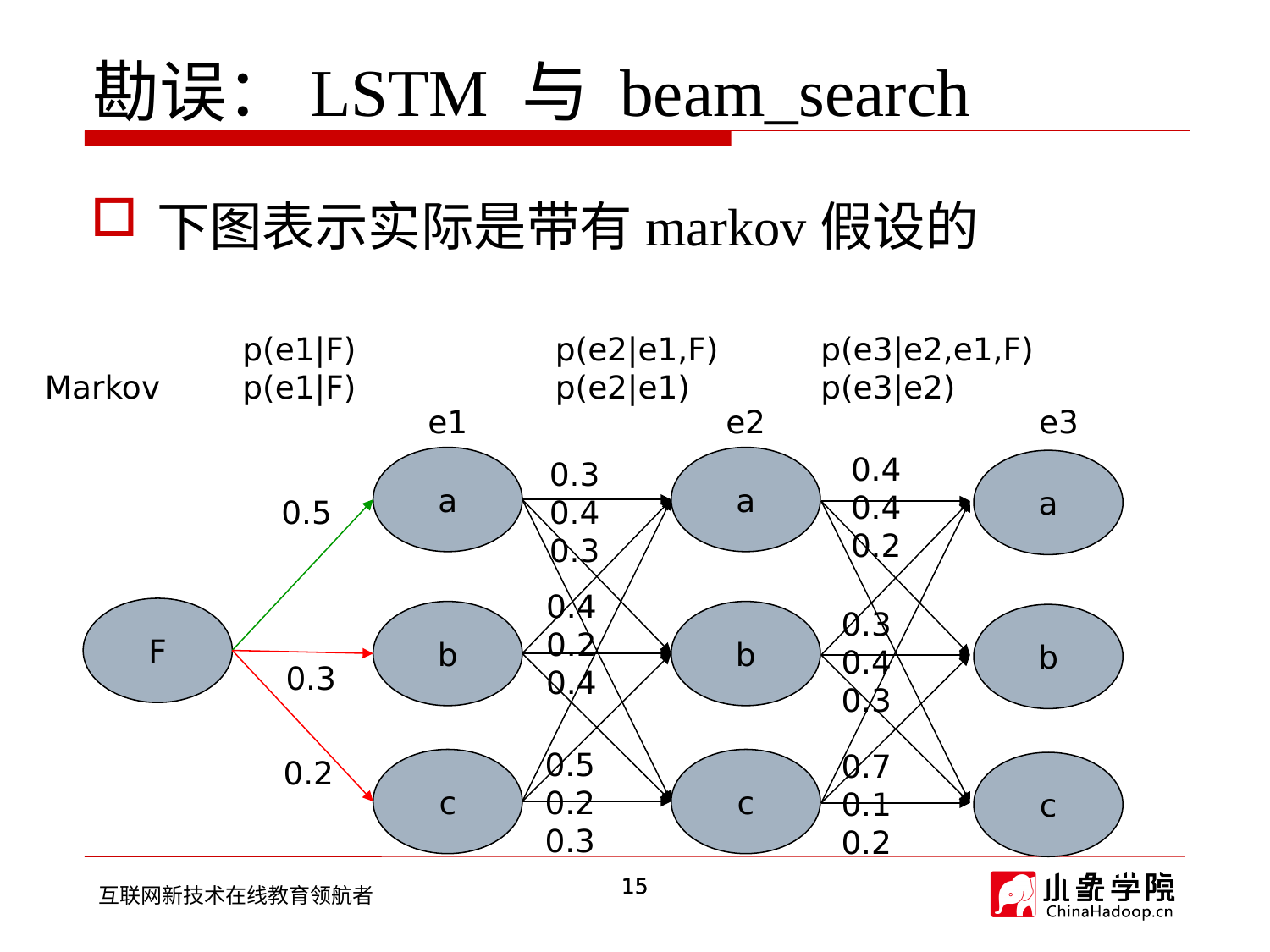

# 勘误：LSTM 与 beam_search
下图表示实际是带有markov假设的

p(e1|F)
p(e1|F)
p(e2|e1,F)
p(e2|e1)
p(e3|e2,e1,F)
p(e3|e2)
Markov
e2
e3
e1
0.4
0.4
0.2
a
a
0.3
0.4
0.3
a
0.5
0.4
0.2
0.4
0.3
0.4
0.3
F
b
b
b
0.3
0.5
0.2
0.3
0.7
0.1
0.2
0.2
c
c
c
15
15